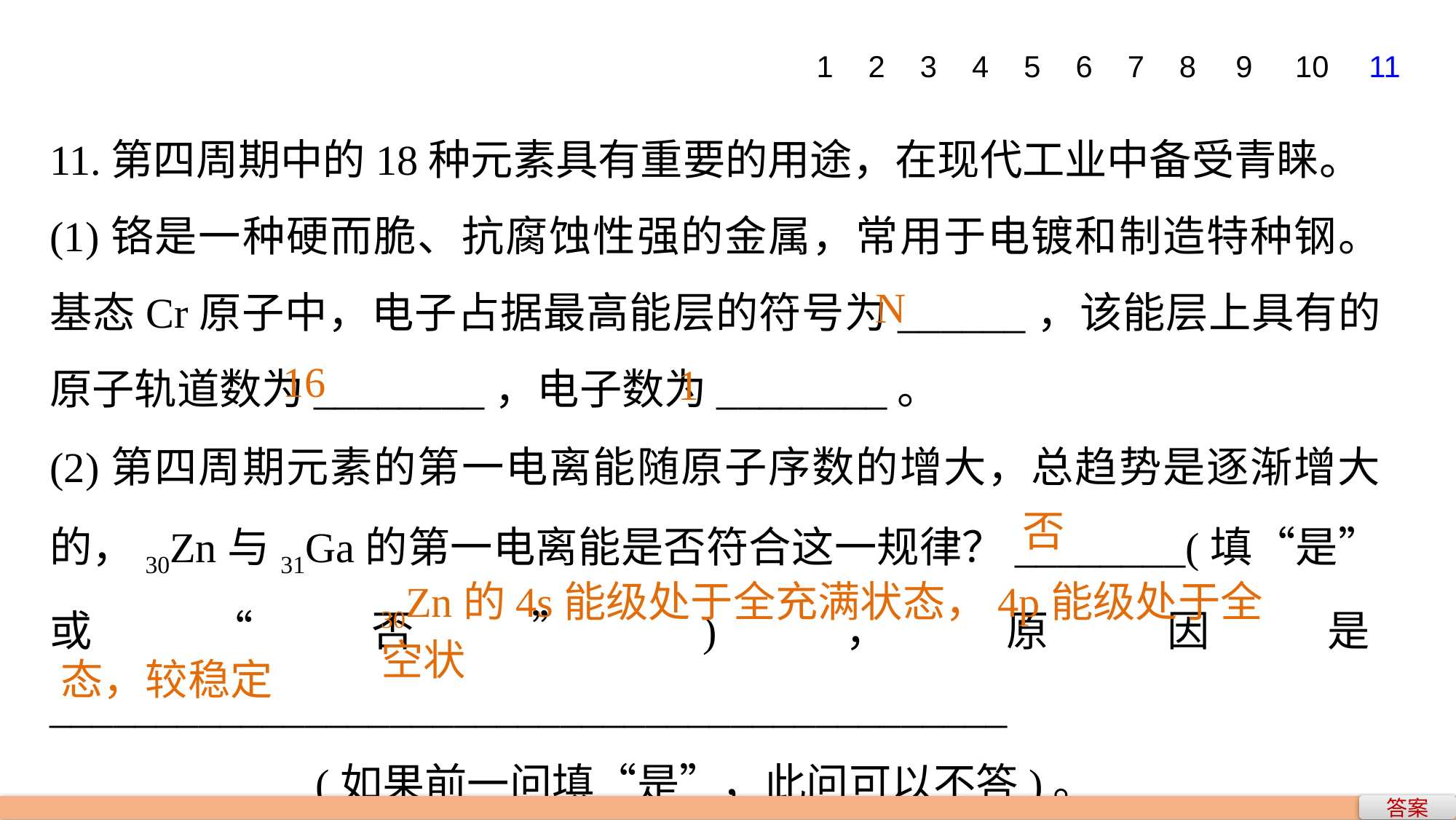

1
2
3
4
5
6
7
8
9
10
11
11.第四周期中的18种元素具有重要的用途，在现代工业中备受青睐。
(1)铬是一种硬而脆、抗腐蚀性强的金属，常用于电镀和制造特种钢。基态Cr原子中，电子占据最高能层的符号为______，该能层上具有的原子轨道数为________，电子数为________。
N
16
1
(2)第四周期元素的第一电离能随原子序数的增大，总趋势是逐渐增大的，30Zn与31Ga的第一电离能是否符合这一规律？________(填“是”或“否”)，原因是_____________________________________________
____________ (如果前一问填“是”，此问可以不答)。
否
30Zn的4s能级处于全充满状态，4p能级处于全空状
态，较稳定
答案